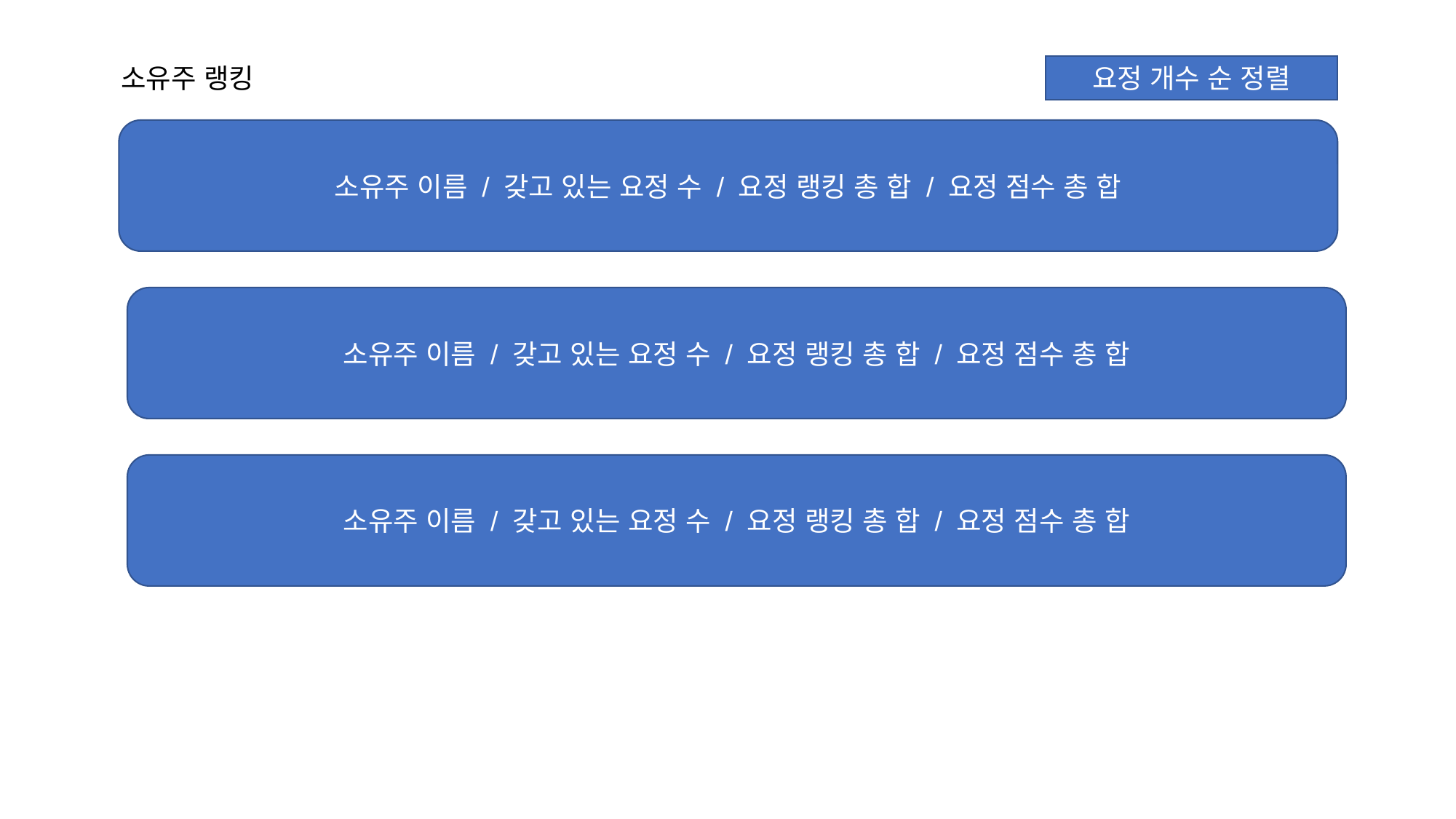

소유주 랭킹
요정 개수 순 정렬
소유주 이름 / 갖고 있는 요정 수 / 요정 랭킹 총 합 / 요정 점수 총 합
소유주 이름 / 갖고 있는 요정 수 / 요정 랭킹 총 합 / 요정 점수 총 합
소유주 이름 / 갖고 있는 요정 수 / 요정 랭킹 총 합 / 요정 점수 총 합